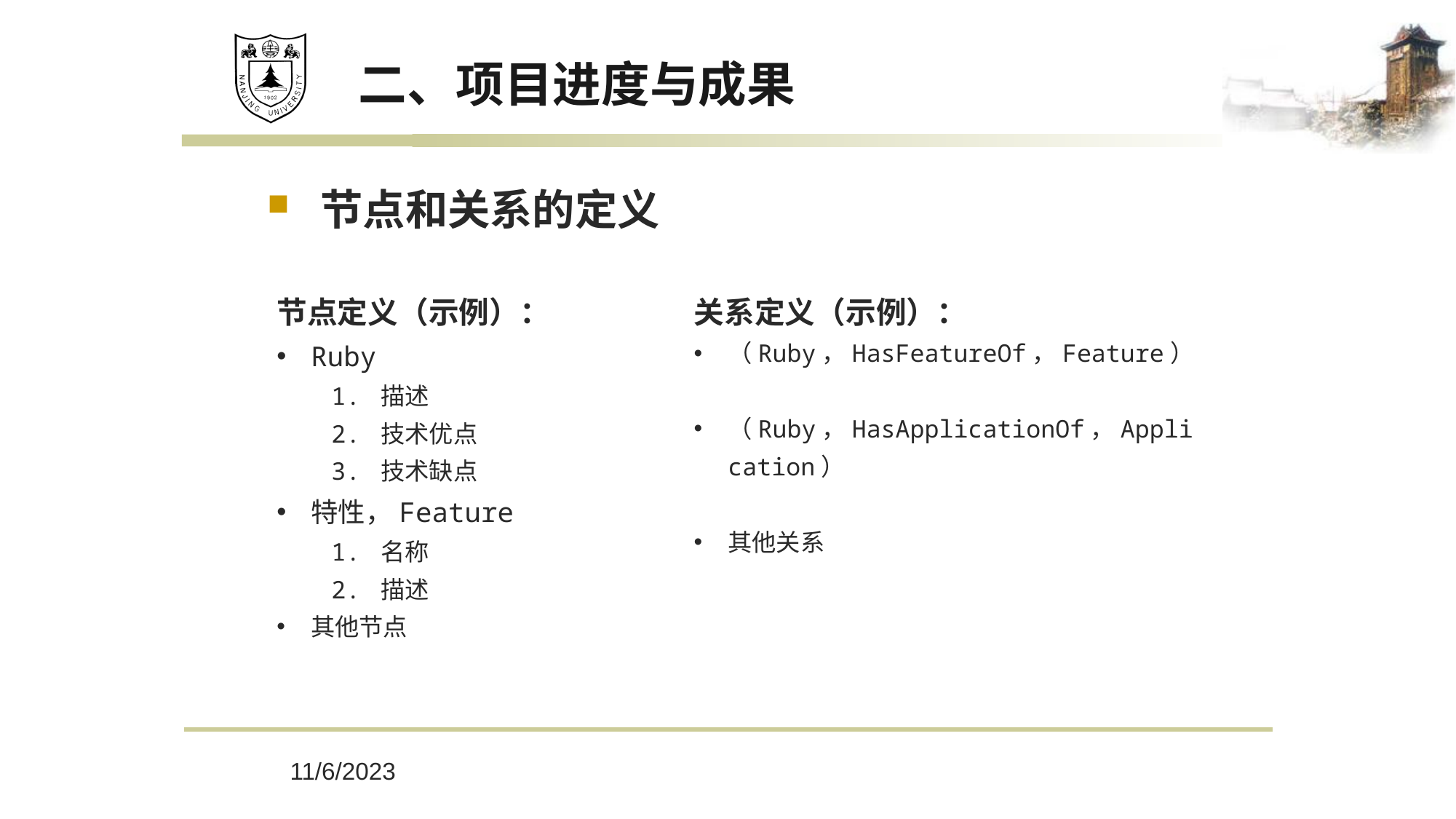

# 二、项目进度与成果
节点和关系的定义
关系定义（示例）：
（Ruby，HasFeatureOf，Feature）

（Ruby，HasApplicationOf，Application）

其他关系
节点定义（示例）：
Ruby
1. 描述
2. 技术优点
3. 技术缺点
特性，Feature
1. 名称
2. 描述
其他节点
11/6/2023
6